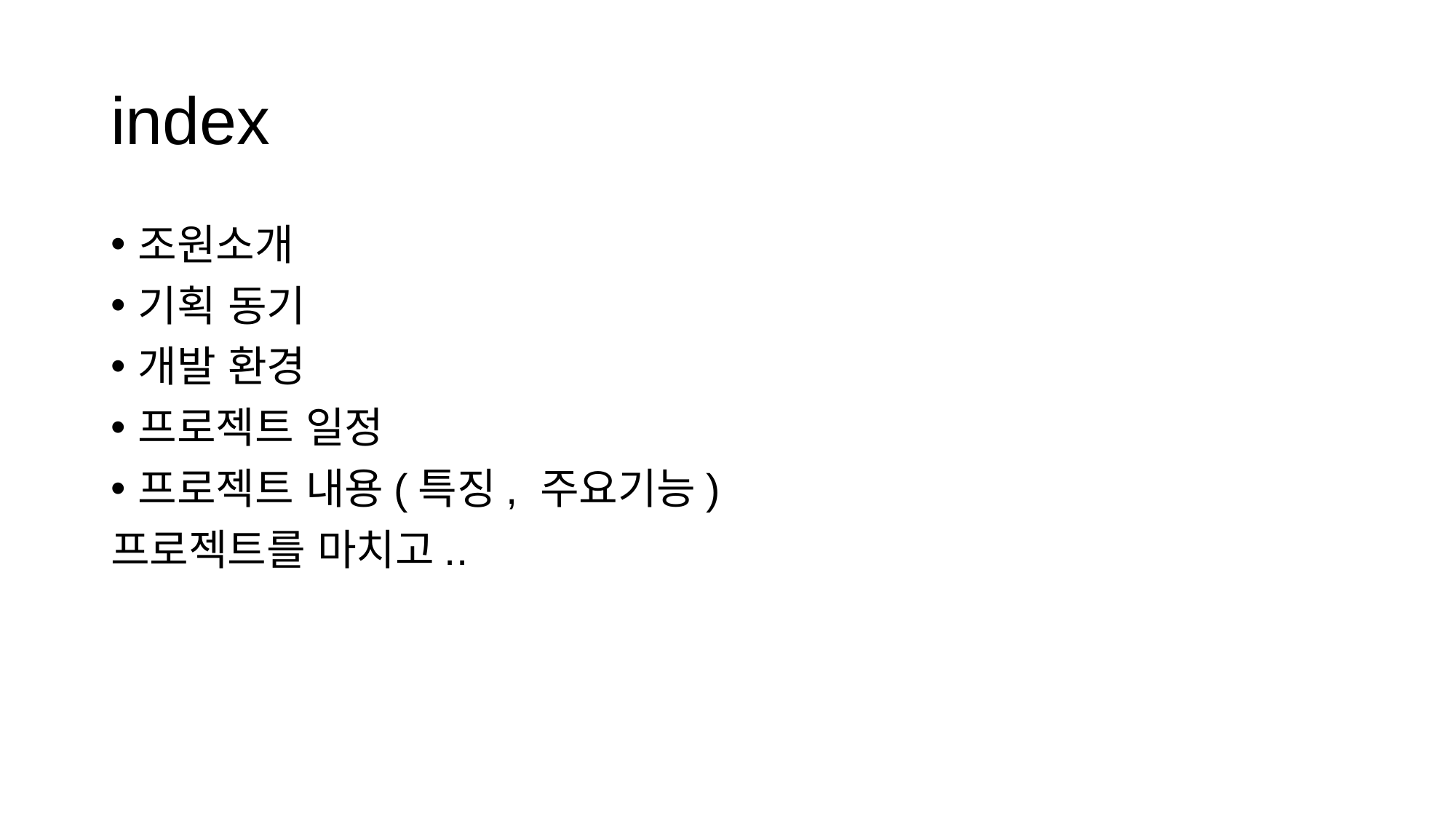

# index
조원소개
기획 동기
개발 환경
프로젝트 일정
프로젝트 내용(특징, 주요기능)
프로젝트를 마치고..